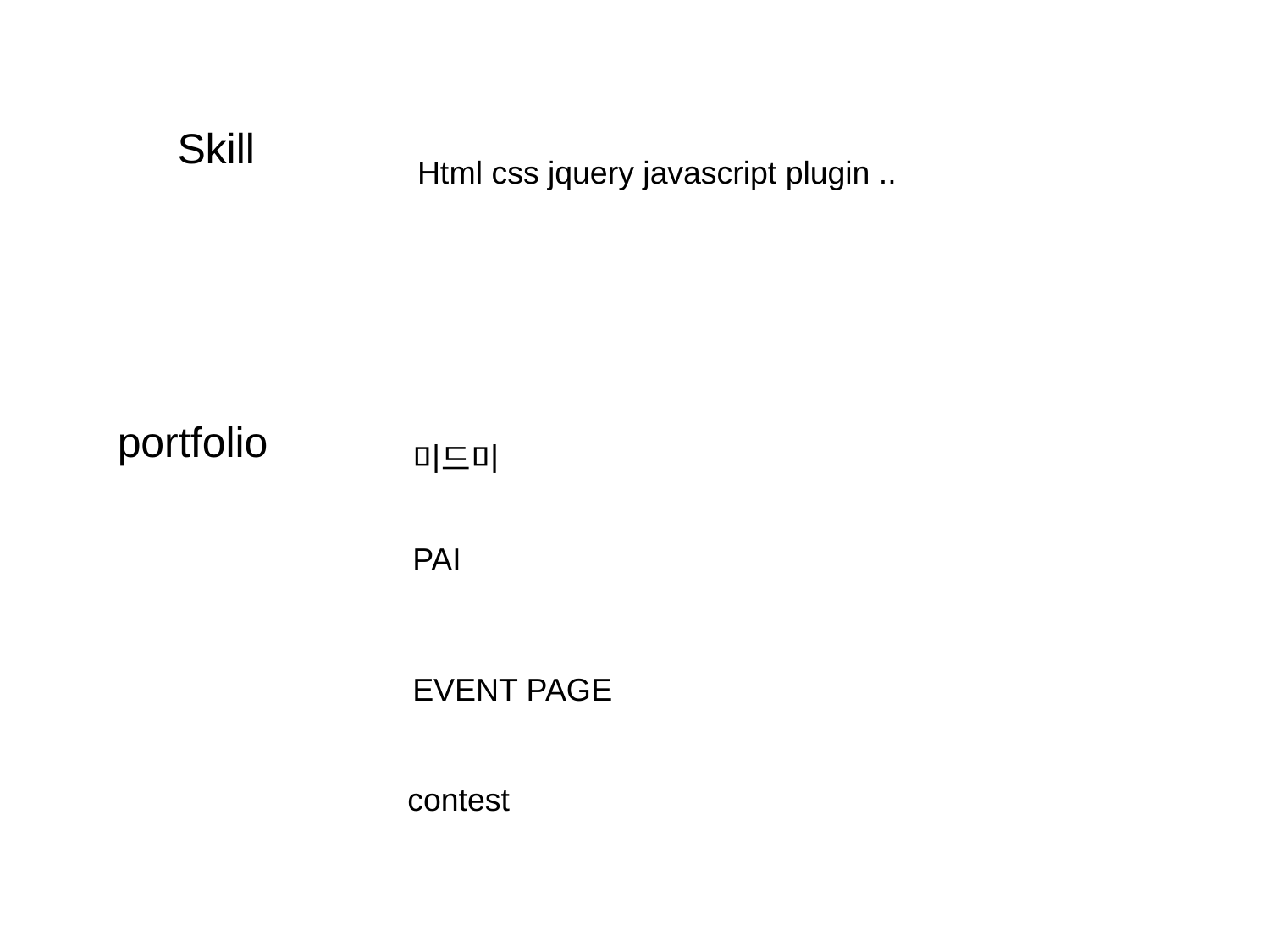

Skill
Html css jquery javascript plugin ..
portfolio
미드미
PAI
EVENT PAGE
contest